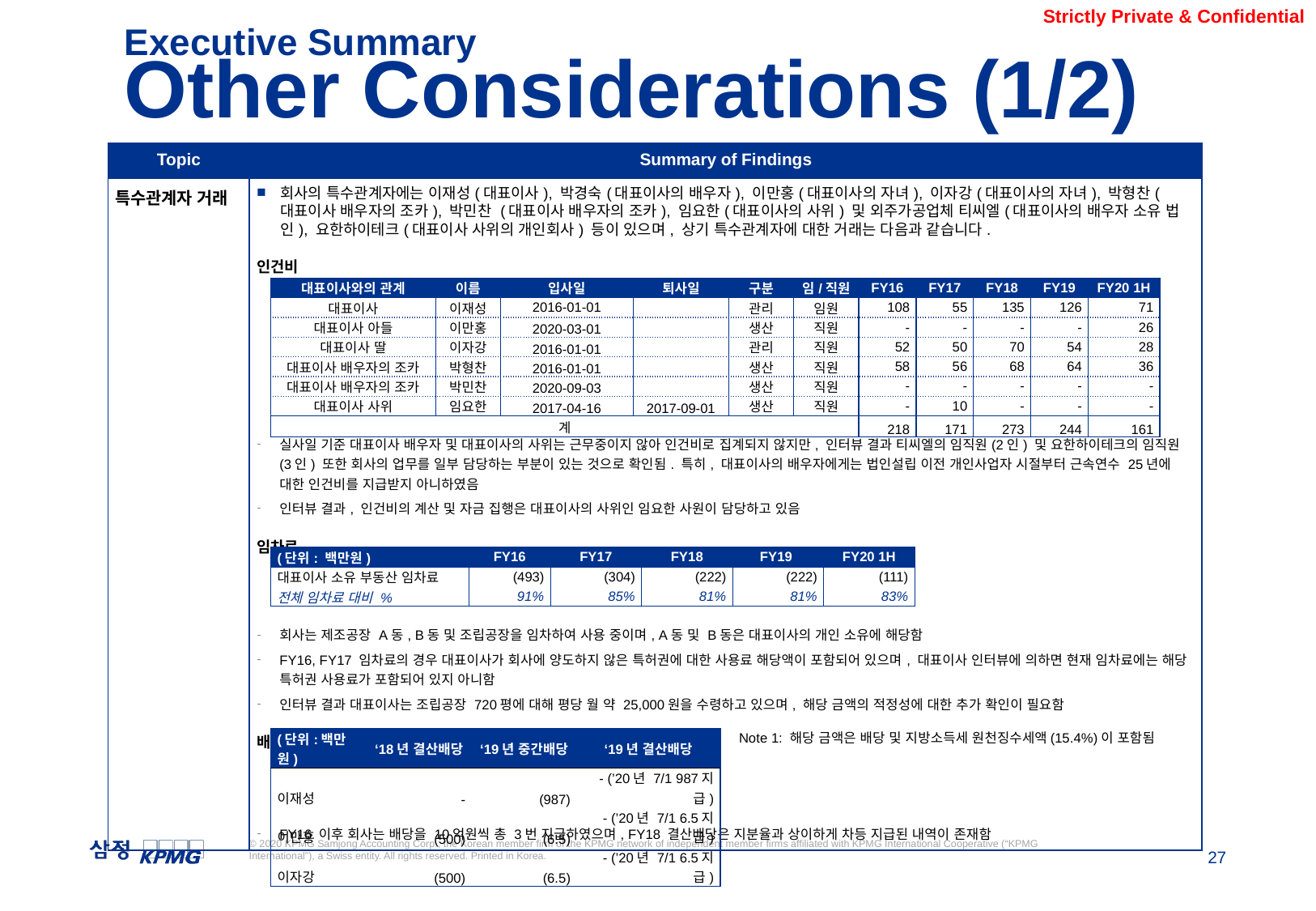

Executive Summary
Other Considerations (1/2)
| Topic | Summary of Findings |
| --- | --- |
| 특수관계자 거래 | 회사의 특수관계자에는 이재성(대표이사), 박경숙(대표이사의 배우자), 이만홍(대표이사의 자녀), 이자강(대표이사의 자녀), 박형찬(대표이사 배우자의 조카), 박민찬 (대표이사 배우자의 조카), 임요한(대표이사의 사위) 및 외주가공업체 티씨엘(대표이사의 배우자 소유 법인), 요한하이테크(대표이사 사위의 개인회사) 등이 있으며, 상기 특수관계자에 대한 거래는 다음과 같습니다. 인건비 실사일 기준 대표이사 배우자 및 대표이사의 사위는 근무중이지 않아 인건비로 집계되지 않지만, 인터뷰 결과 티씨엘의 임직원(2인) 및 요한하이테크의 임직원(3인) 또한 회사의 업무를 일부 담당하는 부분이 있는 것으로 확인됨. 특히, 대표이사의 배우자에게는 법인설립 이전 개인사업자 시절부터 근속연수 25년에 대한 인건비를 지급받지 아니하였음 인터뷰 결과, 인건비의 계산 및 자금 집행은 대표이사의 사위인 임요한 사원이 담당하고 있음 임차료 회사는 제조공장 A동, B동 및 조립공장을 임차하여 사용 중이며, A동 및 B동은 대표이사의 개인 소유에 해당함 FY16, FY17 임차료의 경우 대표이사가 회사에 양도하지 않은 특허권에 대한 사용료 해당액이 포함되어 있으며, 대표이사 인터뷰에 의하면 현재 임차료에는 해당 특허권 사용료가 포함되어 있지 아니함 인터뷰 결과 대표이사는 조립공장 720평에 대해 평당 월 약 25,000원을 수령하고 있으며, 해당 금액의 적정성에 대한 추가 확인이 필요함 배당1 FY16 이후 회사는 배당을 10억원씩 총 3번 지급하였으며, FY18 결산배당은 지분율과 상이하게 차등 지급된 내역이 존재함 |
| 대표이사와의 관계 | 이름 | 입사일 | 퇴사일 | 구분 | 임/직원 | FY16 | FY17 | FY18 | FY19 | FY20 1H |
| --- | --- | --- | --- | --- | --- | --- | --- | --- | --- | --- |
| 대표이사 | 이재성 | 2016-01-01 |  | 관리 | 임원 | 108 | 55 | 135 | 126 | 71 |
| 대표이사 아들 | 이만홍 | 2020-03-01 |  | 생산 | 직원 | - | - | - | - | 26 |
| 대표이사 딸 | 이자강 | 2016-01-01 |  | 관리 | 직원 | 52 | 50 | 70 | 54 | 28 |
| 대표이사 배우자의 조카 | 박형찬 | 2016-01-01 |  | 생산 | 직원 | 58 | 56 | 68 | 64 | 36 |
| 대표이사 배우자의 조카 | 박민찬 | 2020-09-03 |  | 생산 | 직원 | - | - | - | - | - |
| 대표이사 사위 | 임요한 | 2017-04-16 | 2017-09-01 | 생산 | 직원 | - | 10 | - | - | - |
| 계 |  |  |  |  |  | 218 | 171 | 273 | 244 | 161 |
| (단위: 백만원) | FY16 | FY17 | FY18 | FY19 | FY20 1H |
| --- | --- | --- | --- | --- | --- |
| 대표이사 소유 부동산 임차료 | (493) | (304) | (222) | (222) | (111) |
| 전체 임차료 대비 % | 91% | 85% | 81% | 81% | 83% |
Note 1: 해당 금액은 배당 및 지방소득세 원천징수세액(15.4%)이 포함됨
| (단위:백만원) | ‘18년 결산배당 | ‘19년 중간배당 | ‘19년 결산배당 |
| --- | --- | --- | --- |
| 이재성 | - | (987) | - (’20년 7/1 987지급) |
| 이만홍 | (500) | (6.5) | - (’20년 7/1 6.5지급) |
| 이자강 | (500) | (6.5) | - (’20년 7/1 6.5지급) |